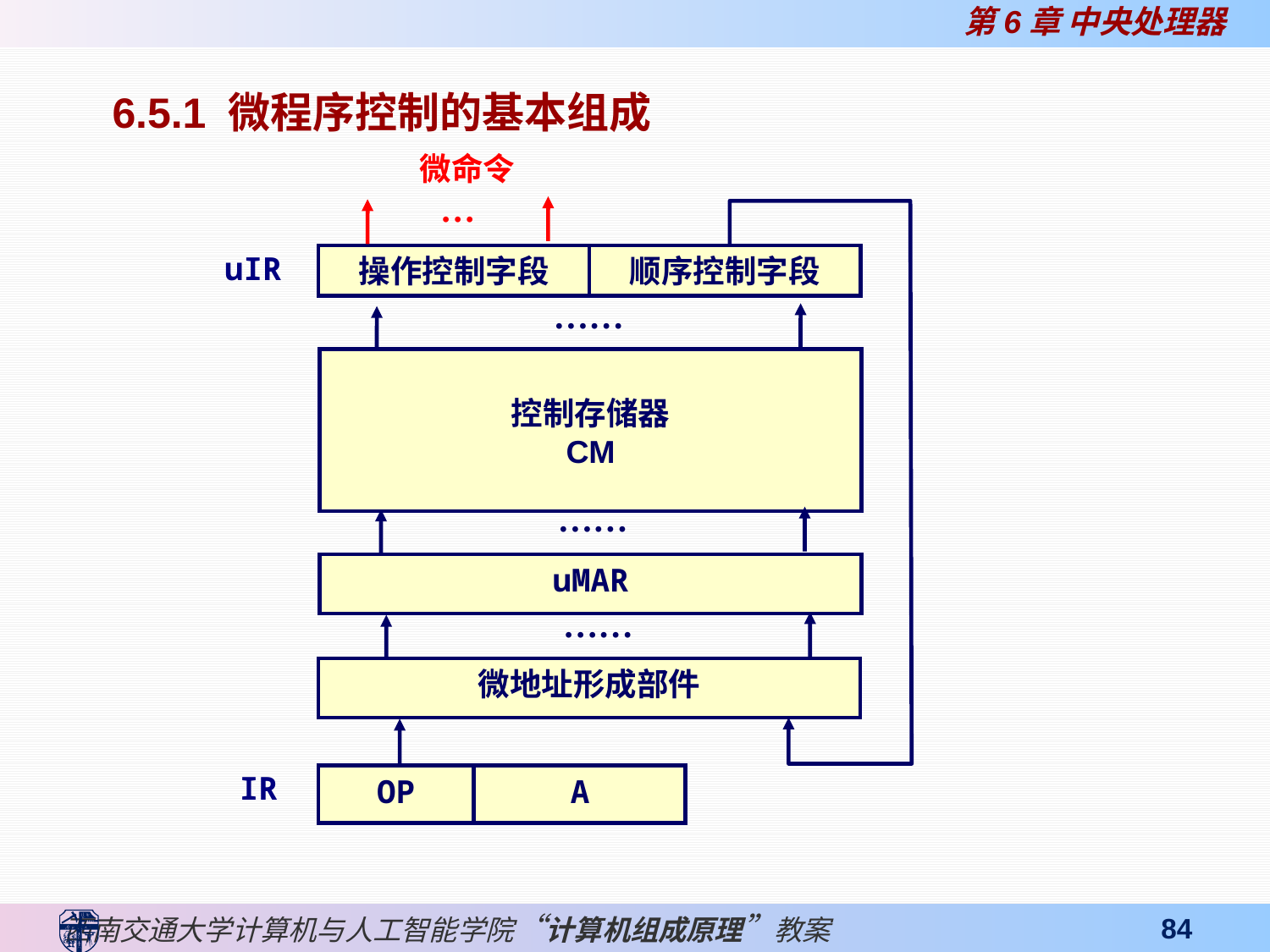

6.5.1 微程序控制的基本组成
微命令
…

uIR
操作控制字段
顺序控制字段
……

控制存储器
CM
……

uMAR
……

微地址形成部件

 IR
OP
A